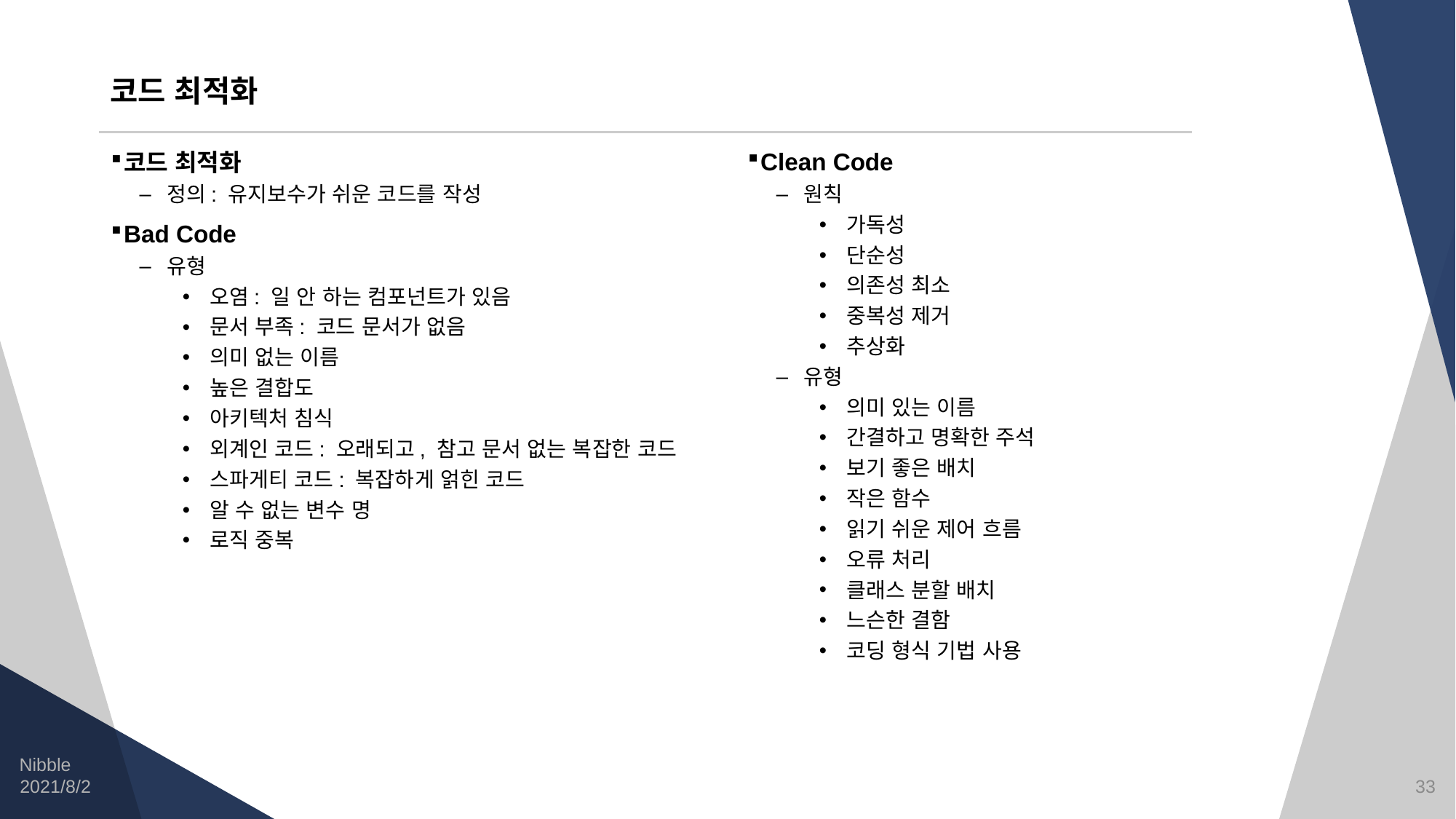

# 코드 최적화
Clean Code
원칙
가독성
단순성
의존성 최소
중복성 제거
추상화
유형
의미 있는 이름
간결하고 명확한 주석
보기 좋은 배치
작은 함수
읽기 쉬운 제어 흐름
오류 처리
클래스 분할 배치
느슨한 결함
코딩 형식 기법 사용
코드 최적화
정의: 유지보수가 쉬운 코드를 작성
Bad Code
유형
오염: 일 안 하는 컴포넌트가 있음
문서 부족: 코드 문서가 없음
의미 없는 이름
높은 결합도
아키텍처 침식
외계인 코드: 오래되고, 참고 문서 없는 복잡한 코드
스파게티 코드: 복잡하게 얽힌 코드
알 수 없는 변수 명
로직 중복
Nibble
2021/8/2
33